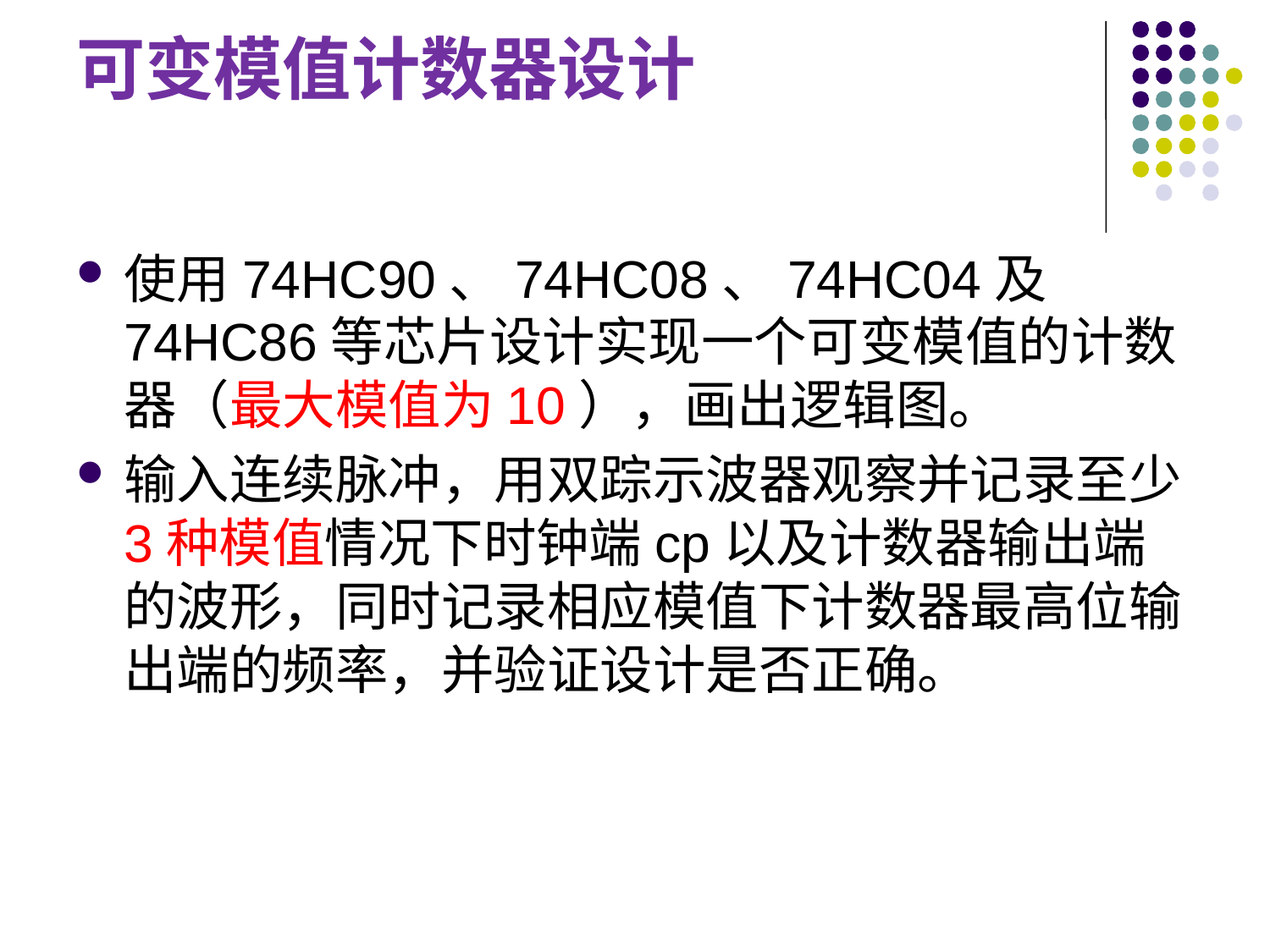

# 可变模值计数器设计
使用74HC90、74HC08、74HC04及74HC86等芯片设计实现一个可变模值的计数器（最大模值为10），画出逻辑图。
输入连续脉冲，用双踪示波器观察并记录至少3种模值情况下时钟端cp以及计数器输出端的波形，同时记录相应模值下计数器最高位输出端的频率，并验证设计是否正确。